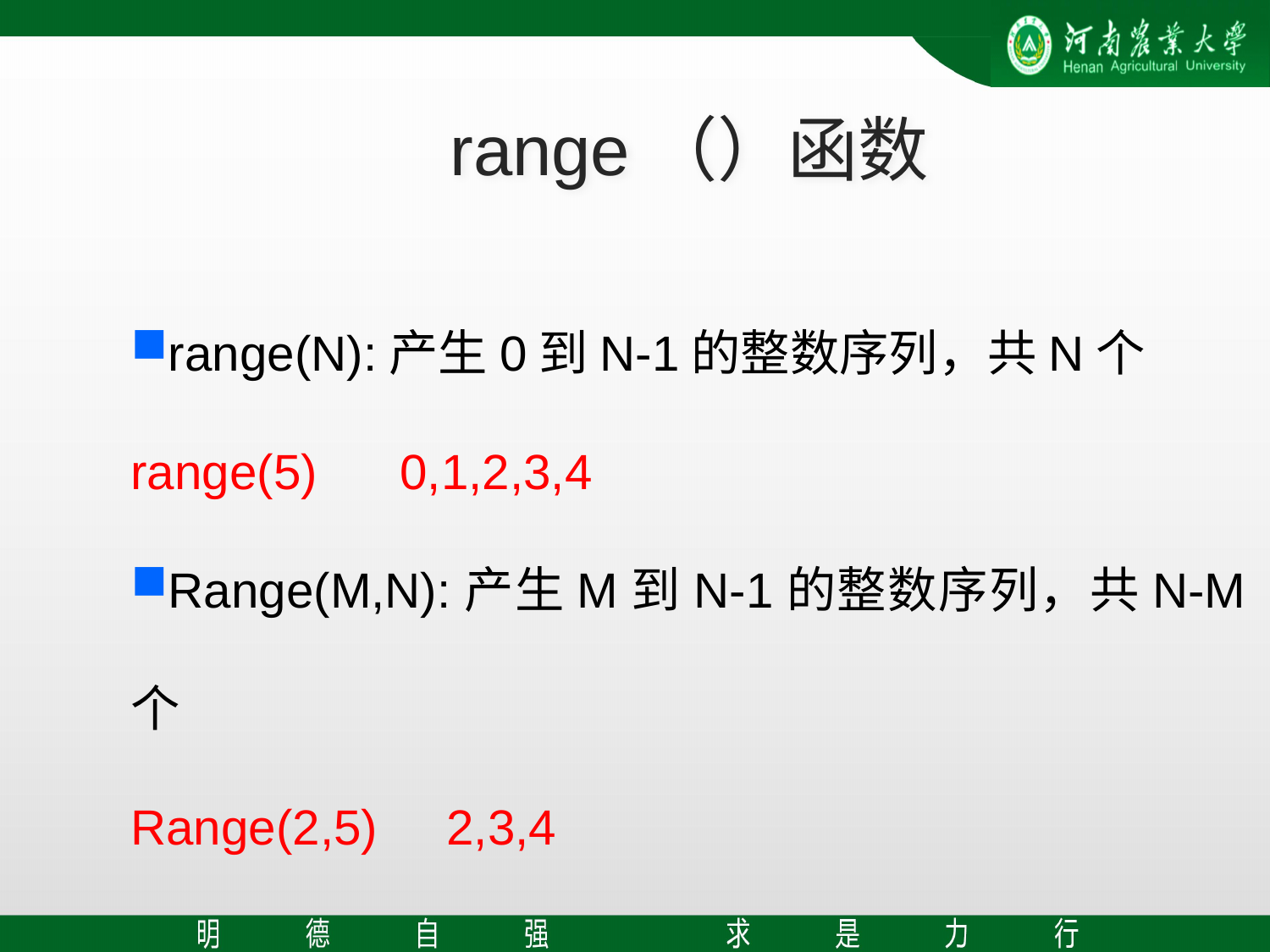

range（）函数
range(N):产生0到N-1的整数序列，共N个
range(5)      0,1,2,3,4
Range(M,N):产生M到N-1的整数序列，共N-M个
Range(2,5)     2,3,4